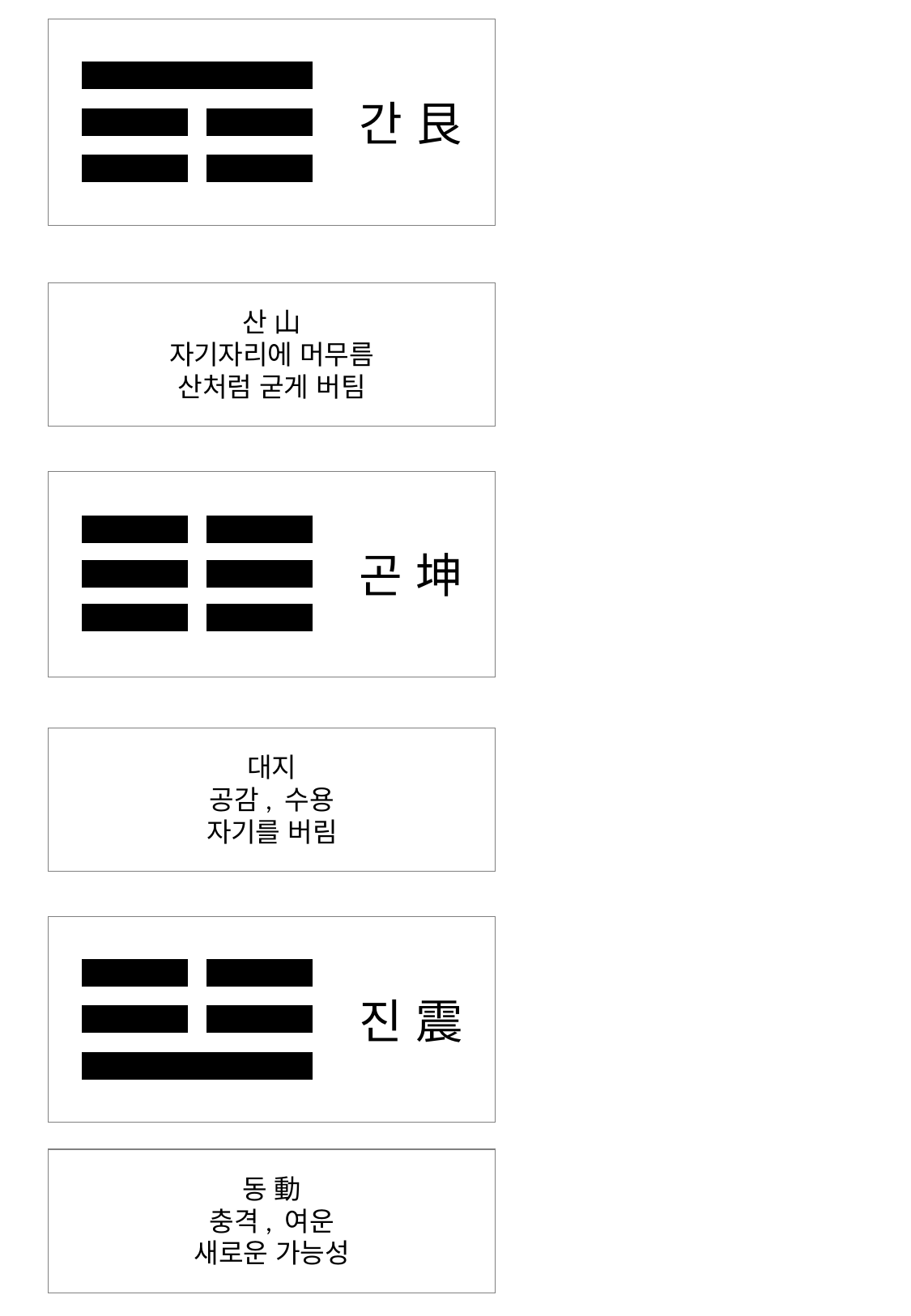

간 艮

산 山
자기자리에 머무름
산처럼 굳게 버팀

곤 坤

대지
공감, 수용
자기를 버림

진 震

동 動
충격, 여운
새로운 가능성